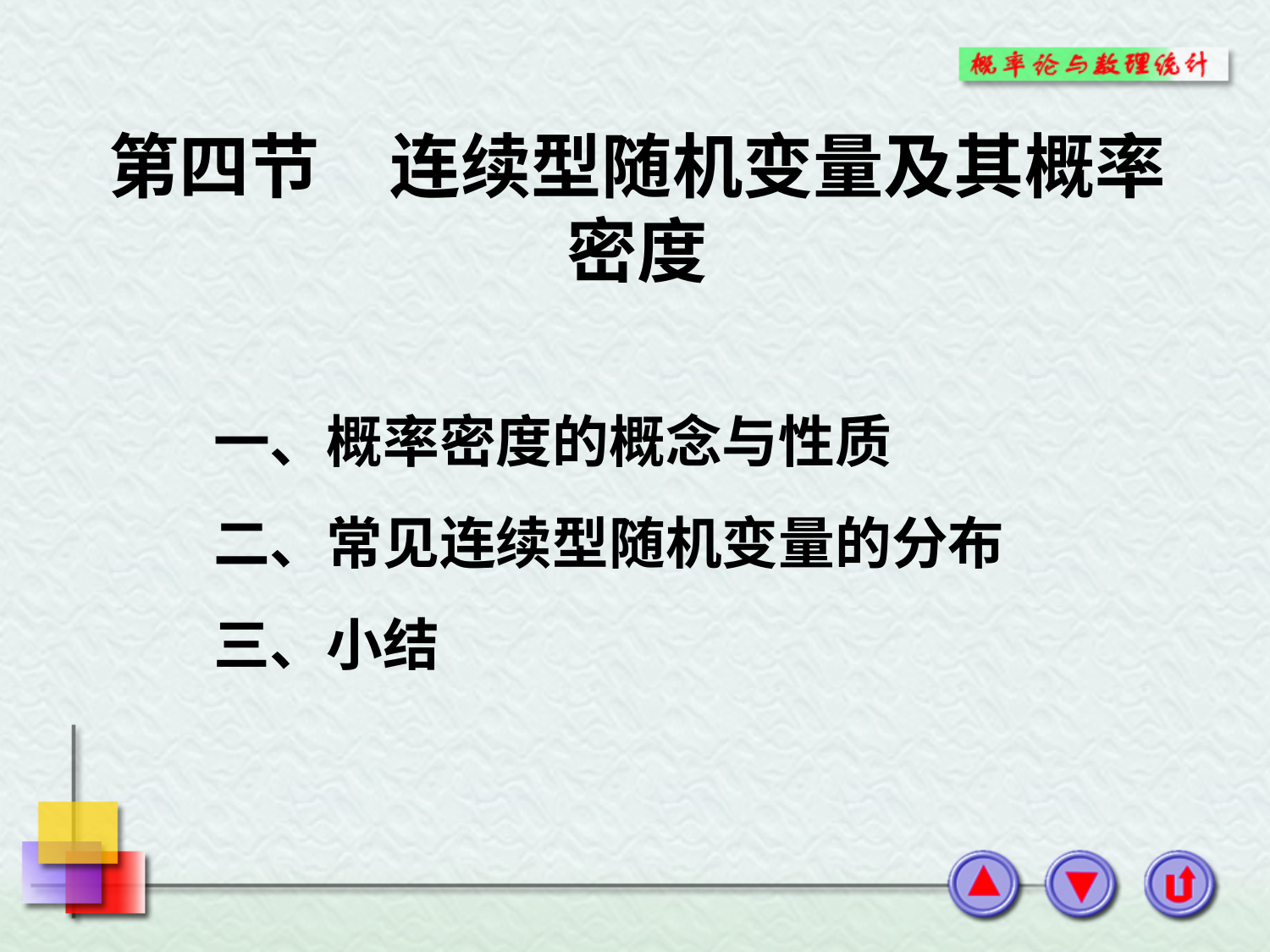

# 第四节　连续型随机变量及其概率密度
一、概率密度的概念与性质

二、常见连续型随机变量的分布

三、小结